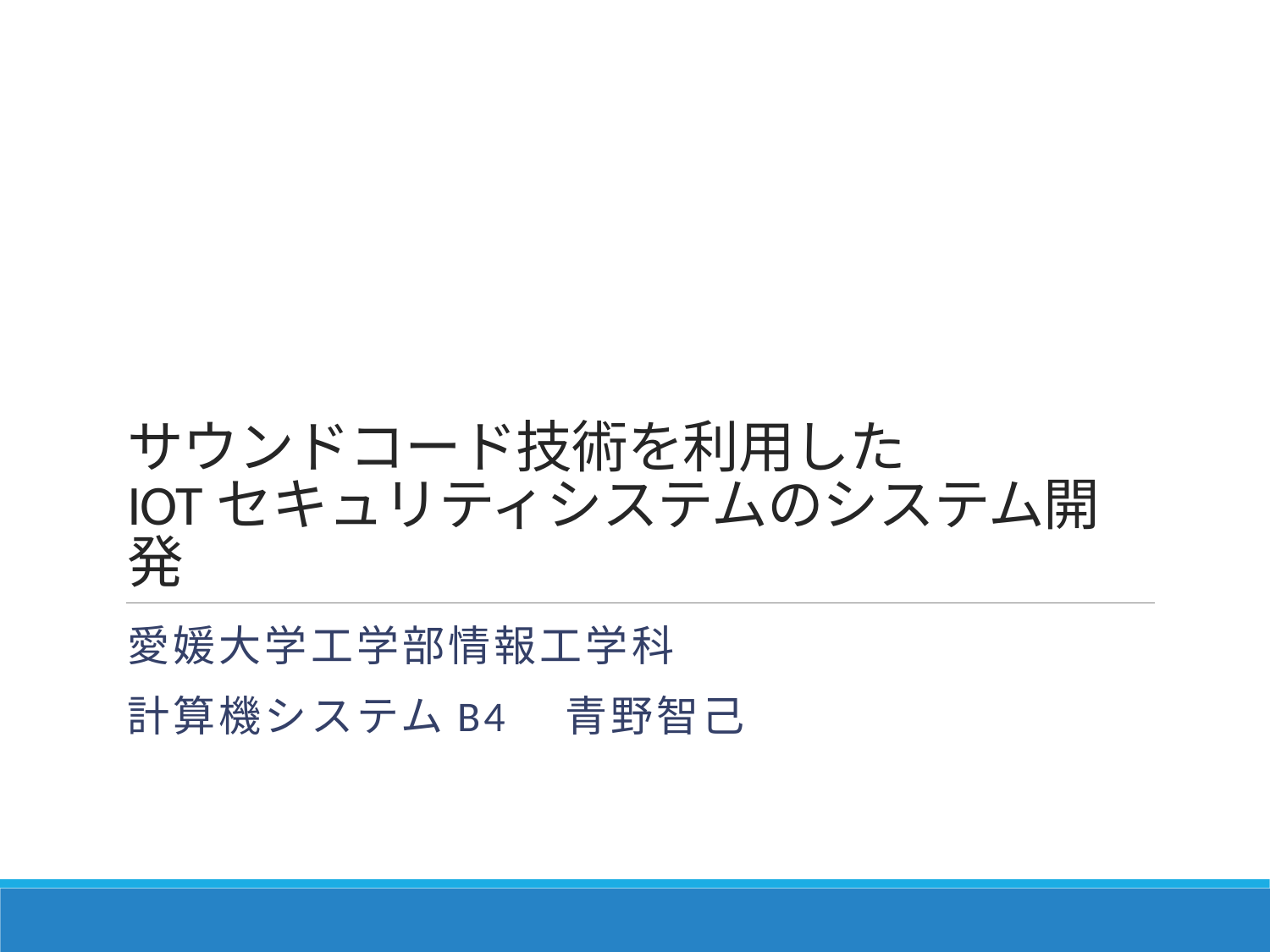

# サウンドコード技術を利用した IOTセキュリティシステムのシステム開発
愛媛大学工学部情報工学科
計算機システムB4　青野智己